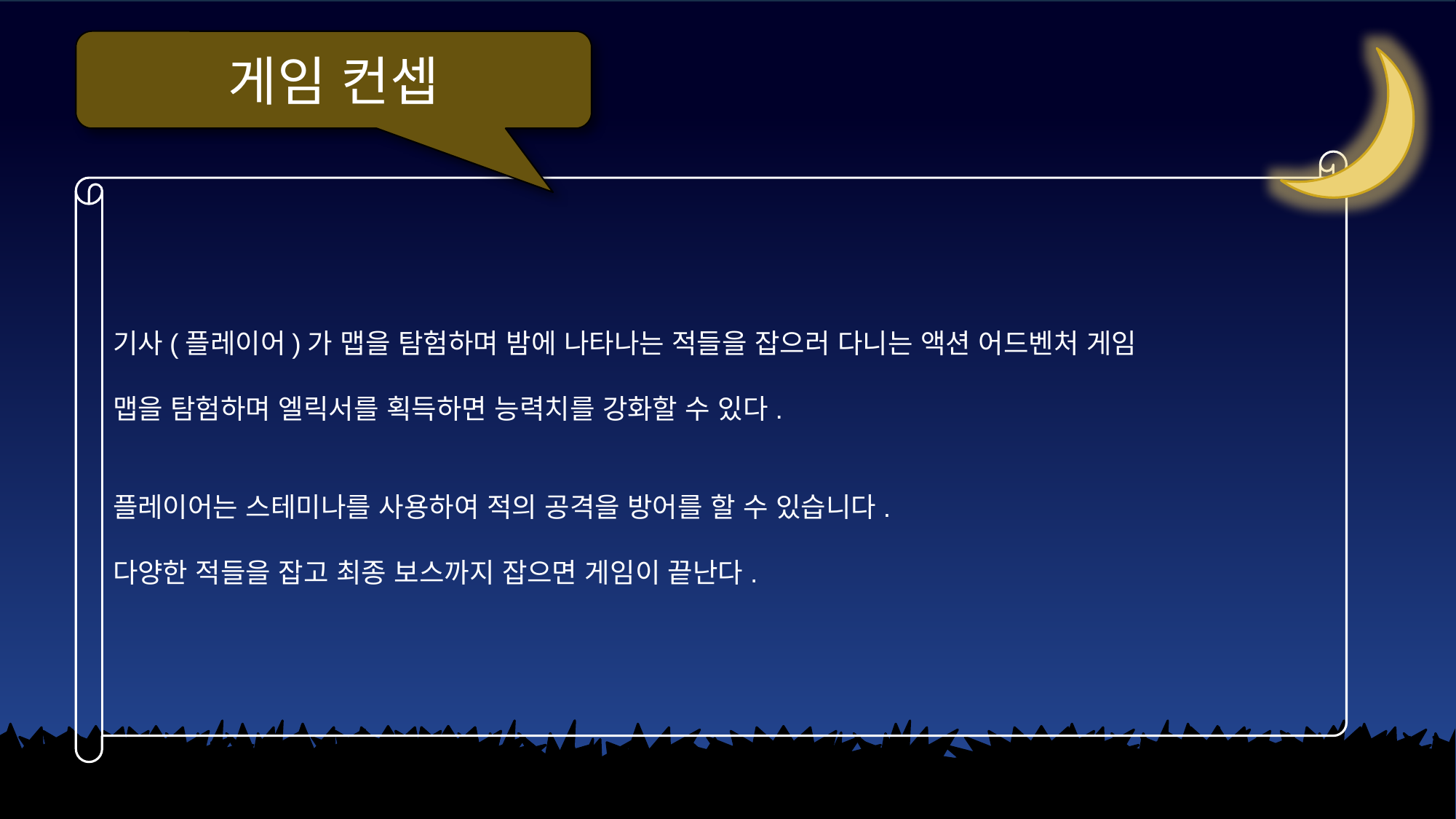

게임 컨셉

기사(플레이어)가 맵을 탐험하며 밤에 나타나는 적들을 잡으러 다니는 액션 어드벤처 게임

맵을 탐험하며 엘릭서를 획득하면 능력치를 강화할 수 있다.

플레이어는 스테미나를 사용하여 적의 공격을 방어를 할 수 있습니다.

다양한 적들을 잡고 최종 보스까지 잡으면 게임이 끝난다.